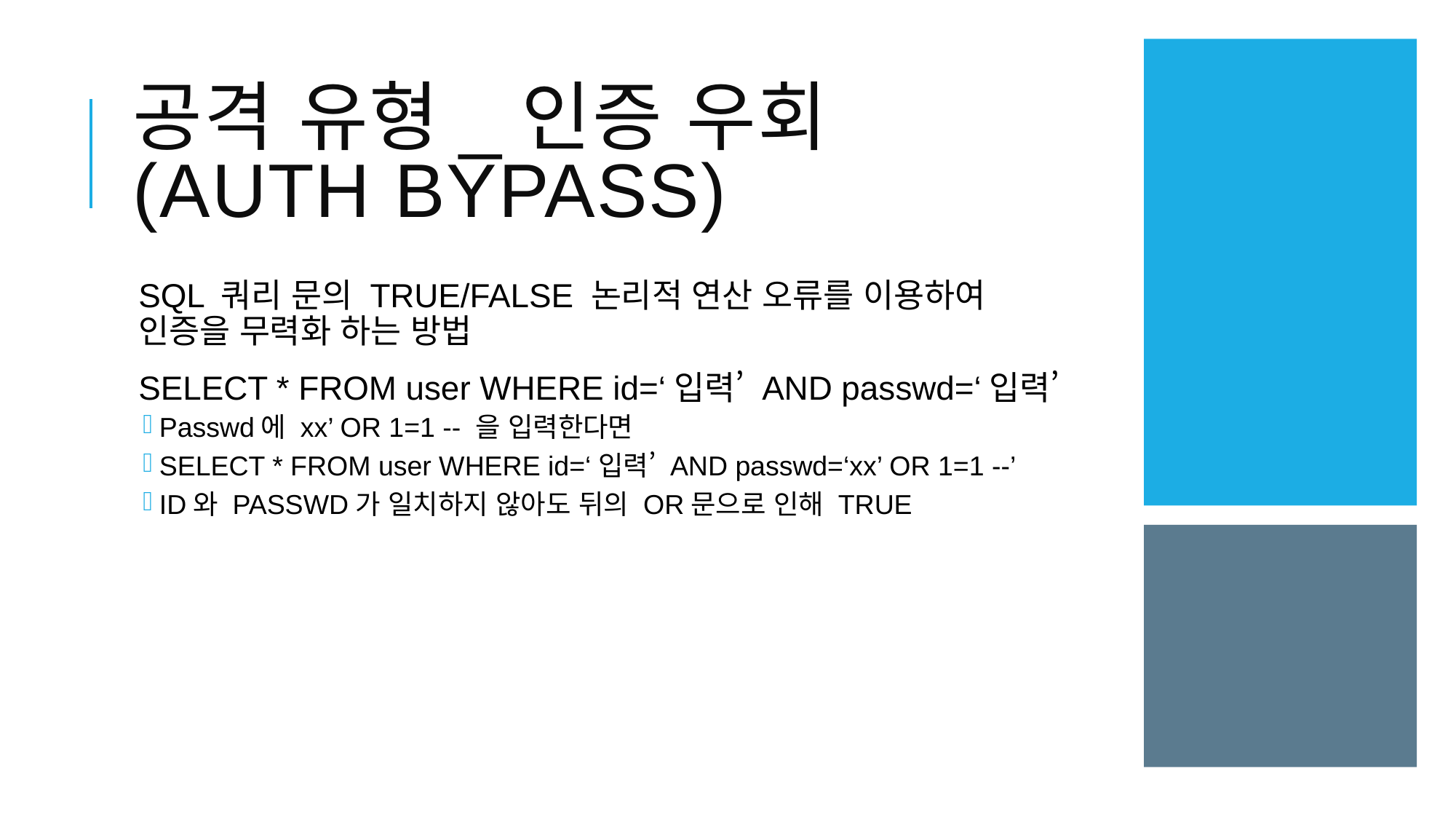

# 공격 유형_인증 우회(Auth Bypass)
SQL 쿼리 문의 TRUE/FALSE 논리적 연산 오류를 이용하여 인증을 무력화 하는 방법
SELECT * FROM user WHERE id=‘입력’ AND passwd=‘입력’
Passwd에 xx’ OR 1=1 -- 을 입력한다면
SELECT * FROM user WHERE id=‘입력’ AND passwd=‘xx’ OR 1=1 --’
ID와 PASSWD가 일치하지 않아도 뒤의 OR문으로 인해 TRUE